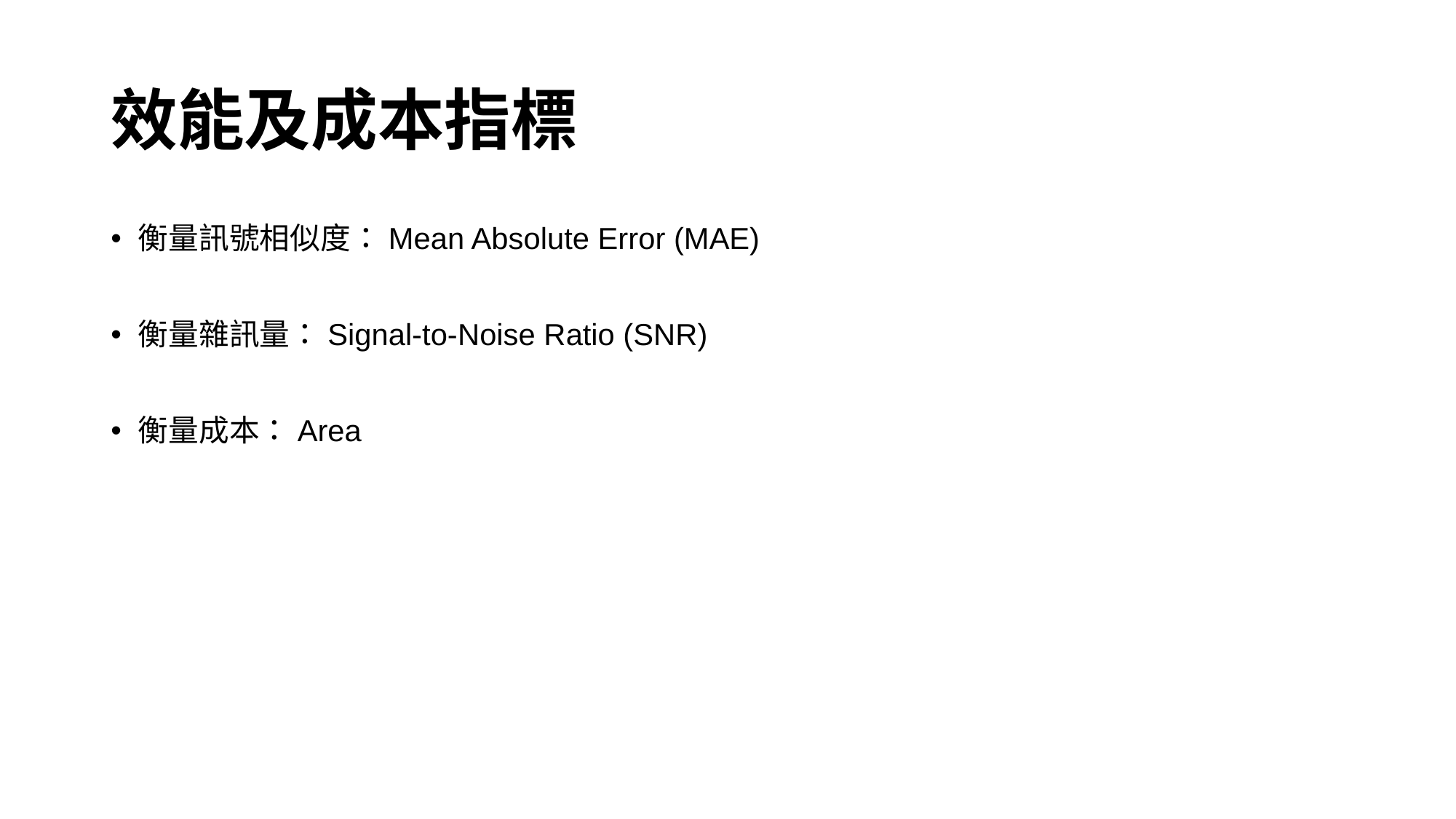

# 效能及成本指標
衡量訊號相似度：Mean Absolute Error (MAE)

衡量雜訊量：Signal-to-Noise Ratio (SNR)

衡量成本：Area